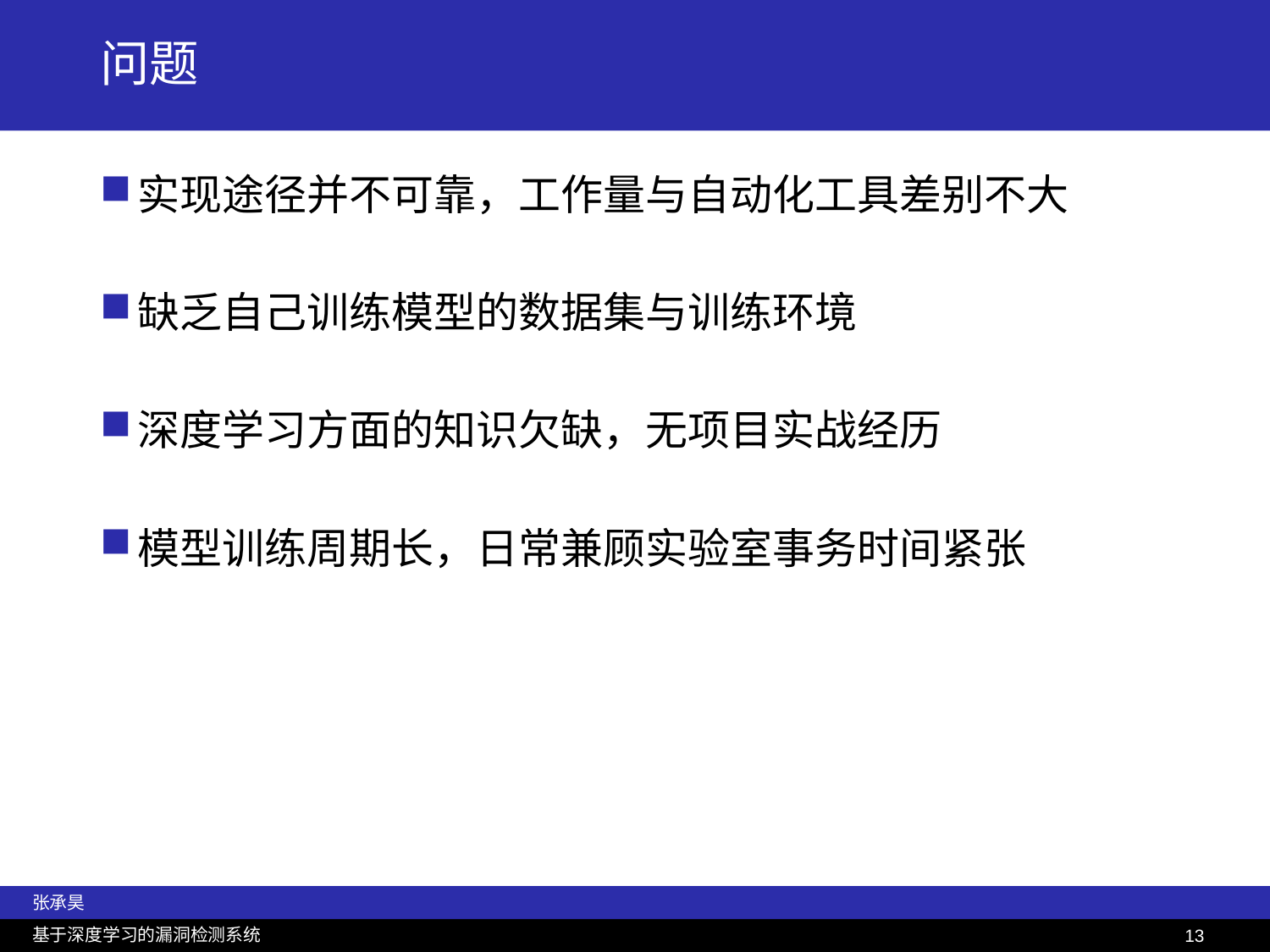

# 问题
实现途径并不可靠，工作量与自动化工具差别不大

缺乏自己训练模型的数据集与训练环境

深度学习方面的知识欠缺，无项目实战经历

模型训练周期长，日常兼顾实验室事务时间紧张